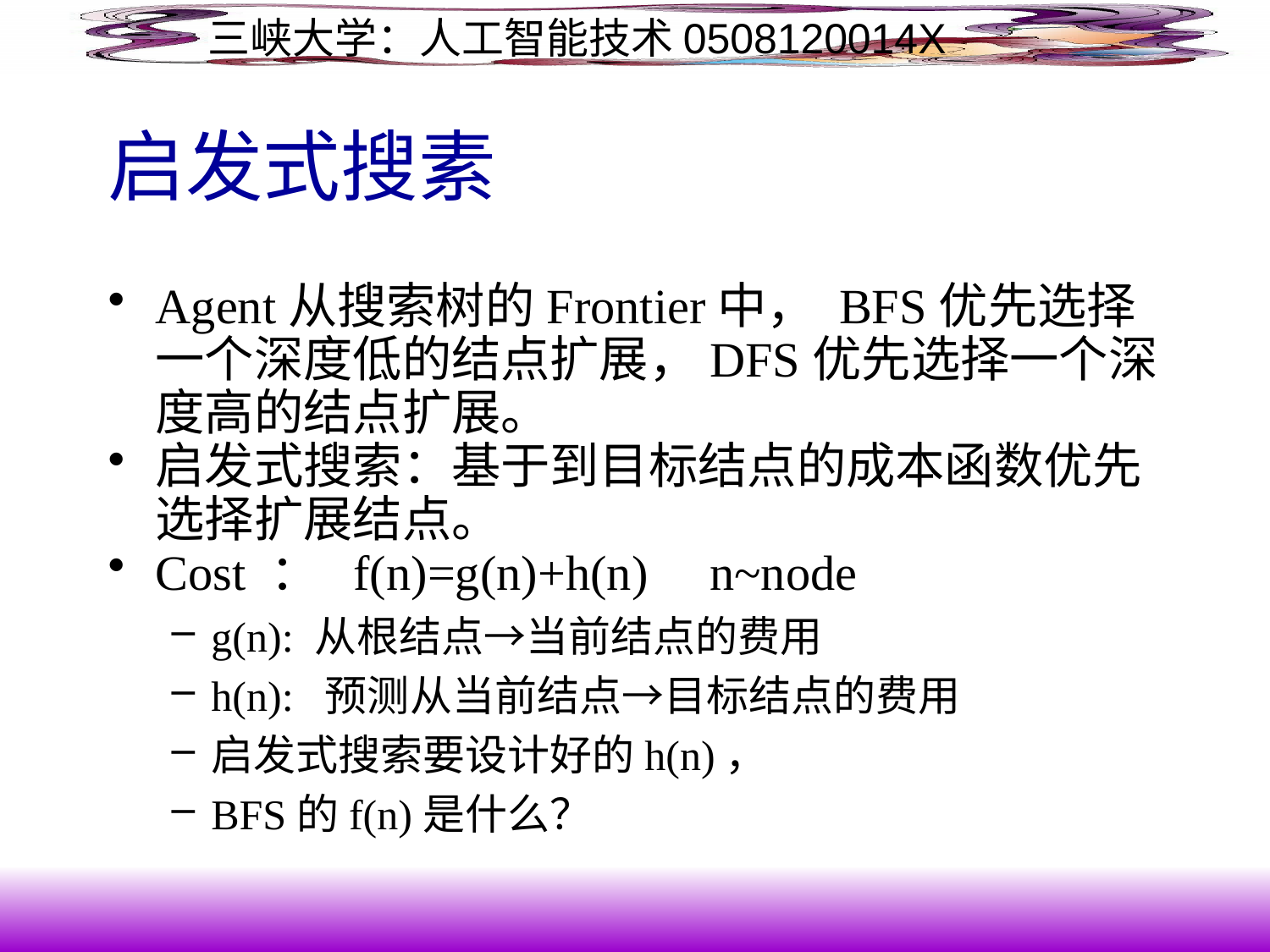

# 启发式搜素
Agent从搜索树的Frontier中， BFS优先选择一个深度低的结点扩展，DFS优先选择一个深度高的结点扩展。
启发式搜索：基于到目标结点的成本函数优先选择扩展结点。
Cost ：  f(n)=g(n)+h(n)     n~node
g(n): 从根结点→当前结点的费用
h(n):  预测从当前结点→目标结点的费用
启发式搜索要设计好的h(n)，
BFS的f(n)是什么？